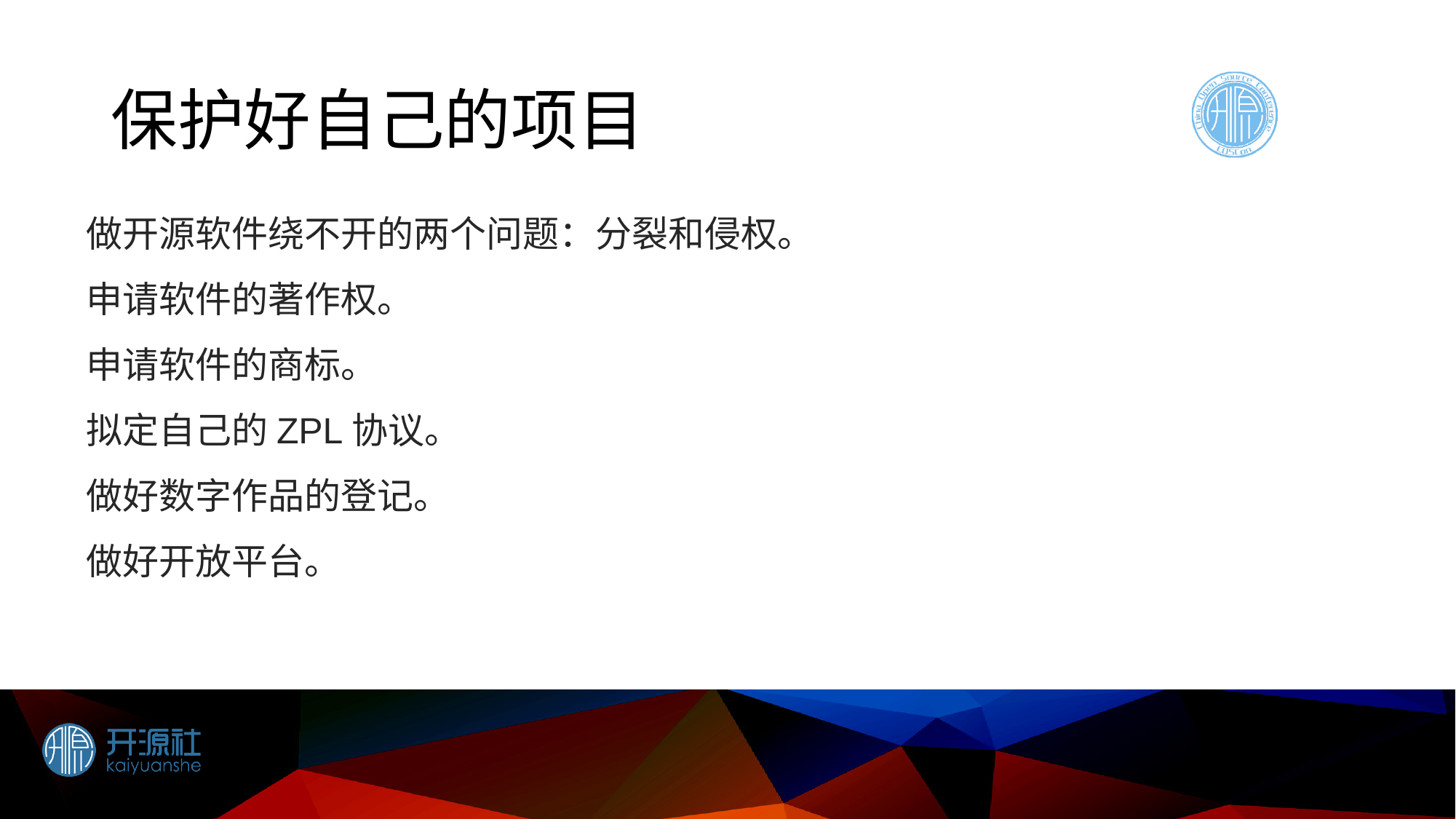

# 保护好自己的项目
做开源软件绕不开的两个问题：分裂和侵权。
申请软件的著作权。
申请软件的商标。
拟定自己的ZPL协议。
做好数字作品的登记。
做好开放平台。